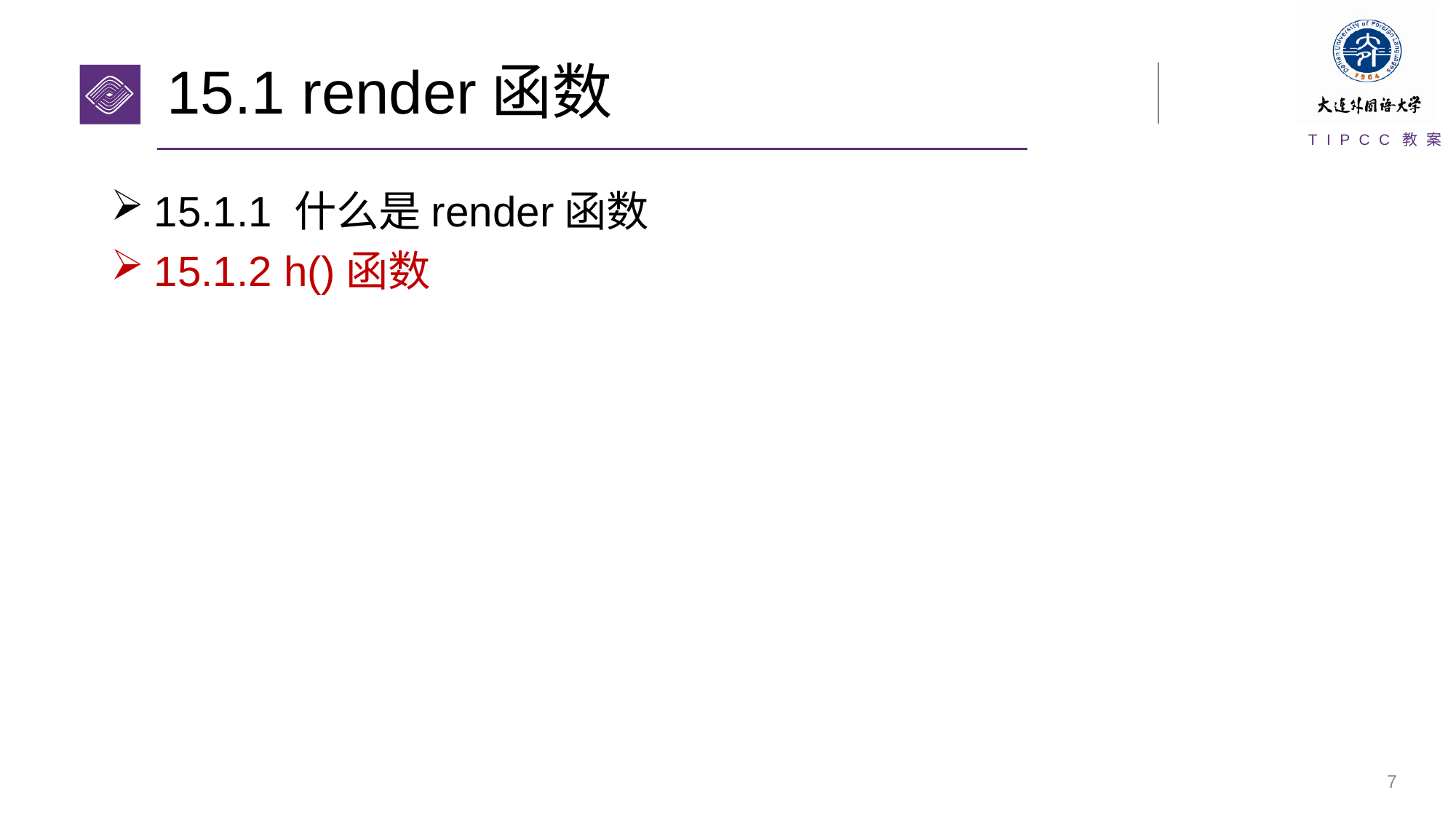

# 15.1 render函数
15.1.1 什么是render函数
15.1.2 h()函数
7